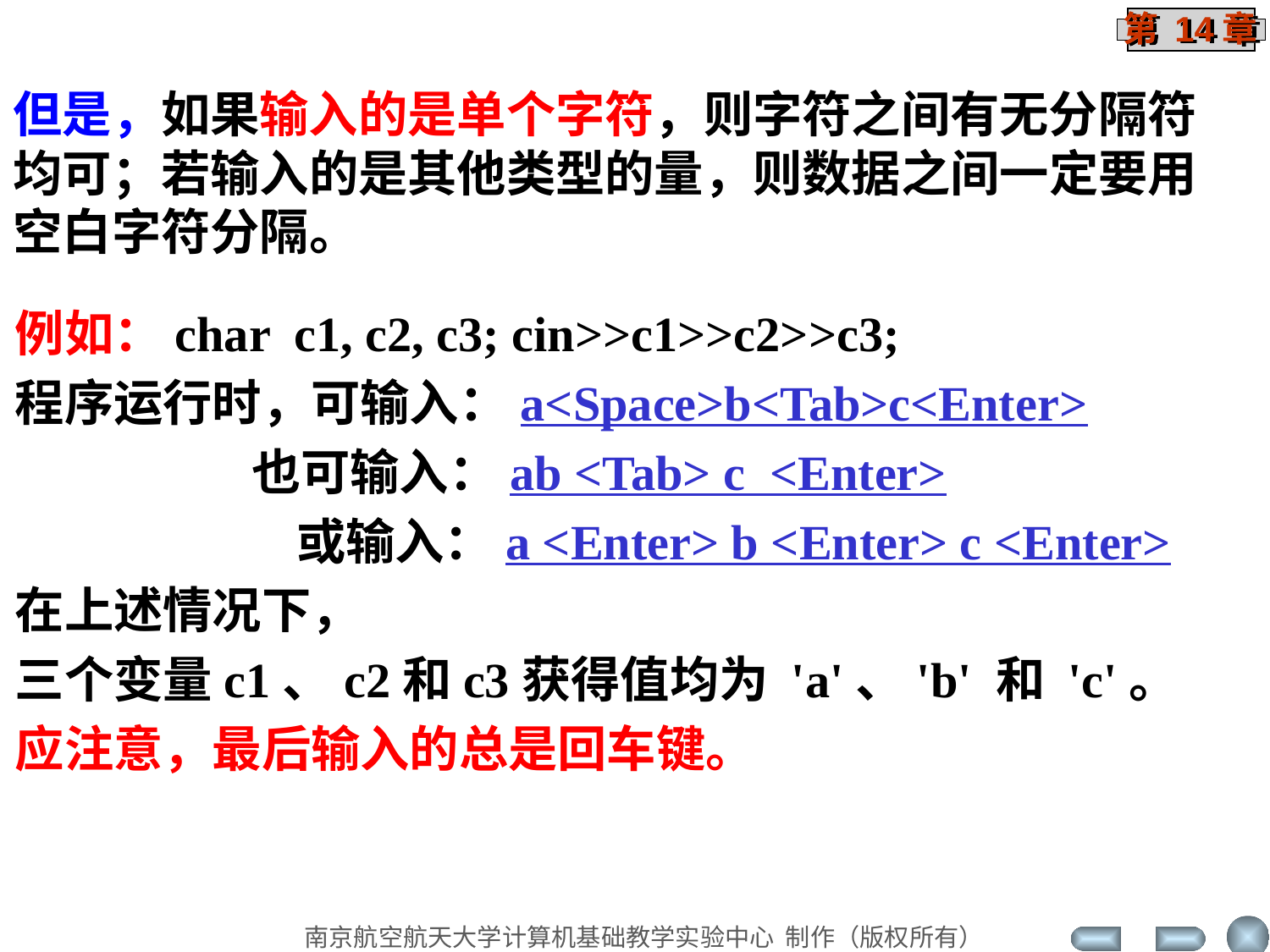

但是，如果输入的是单个字符，则字符之间有无分隔符均可；若输入的是其他类型的量，则数据之间一定要用空白字符分隔。
例如：char  c1, c2, c3; cin>>c1>>c2>>c3;
程序运行时，可输入：a<Space>b<Tab>c<Enter>
                    也可输入：ab <Tab> c  <Enter>
                        或输入：a <Enter> b <Enter> c <Enter>
在上述情况下，
三个变量c1、c2和c3获得值均为 'a'、'b' 和 'c'。
应注意，最后输入的总是回车键。